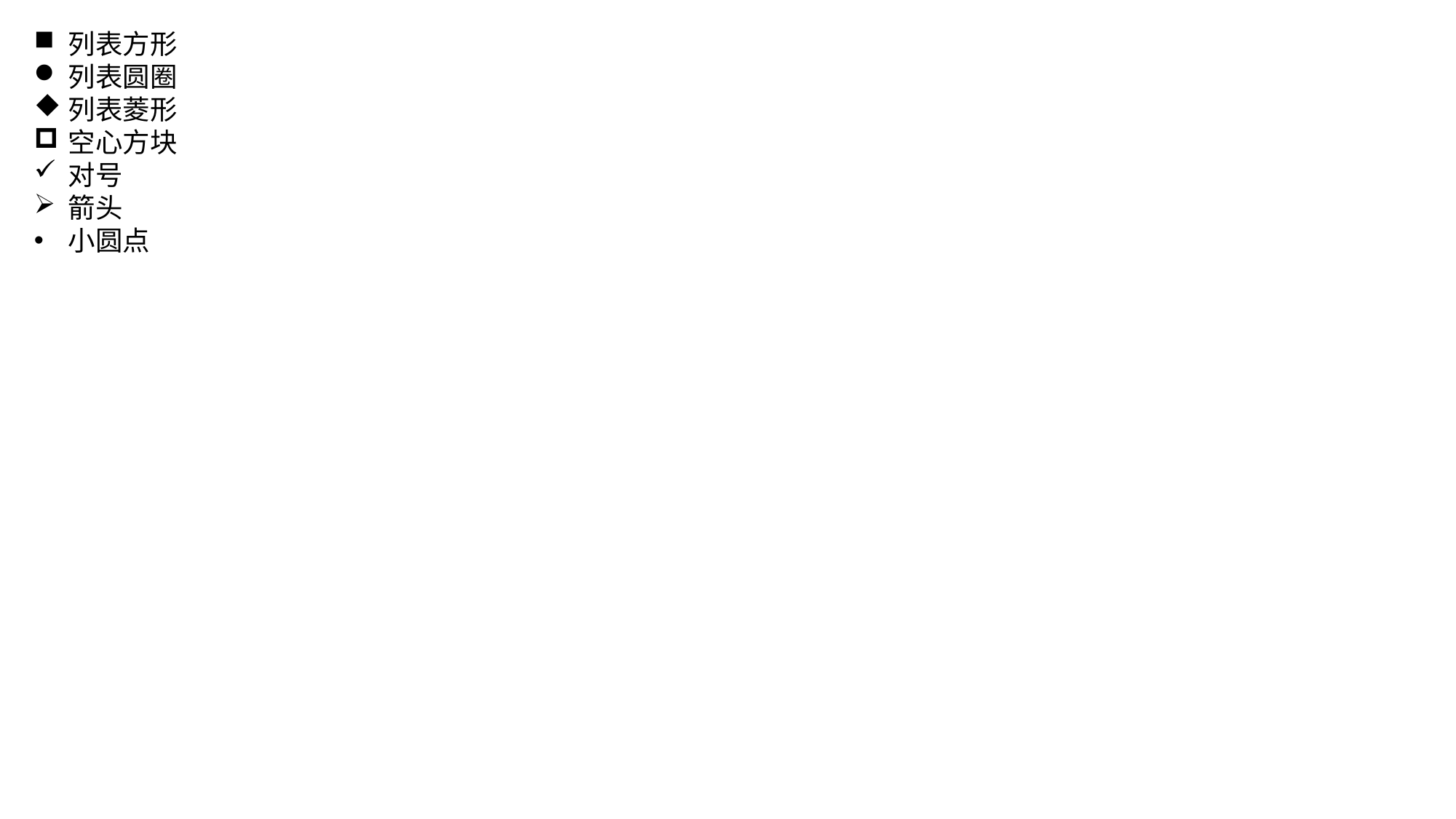

列表方形
列表圆圈
列表菱形
空心方块
对号
箭头
小圆点